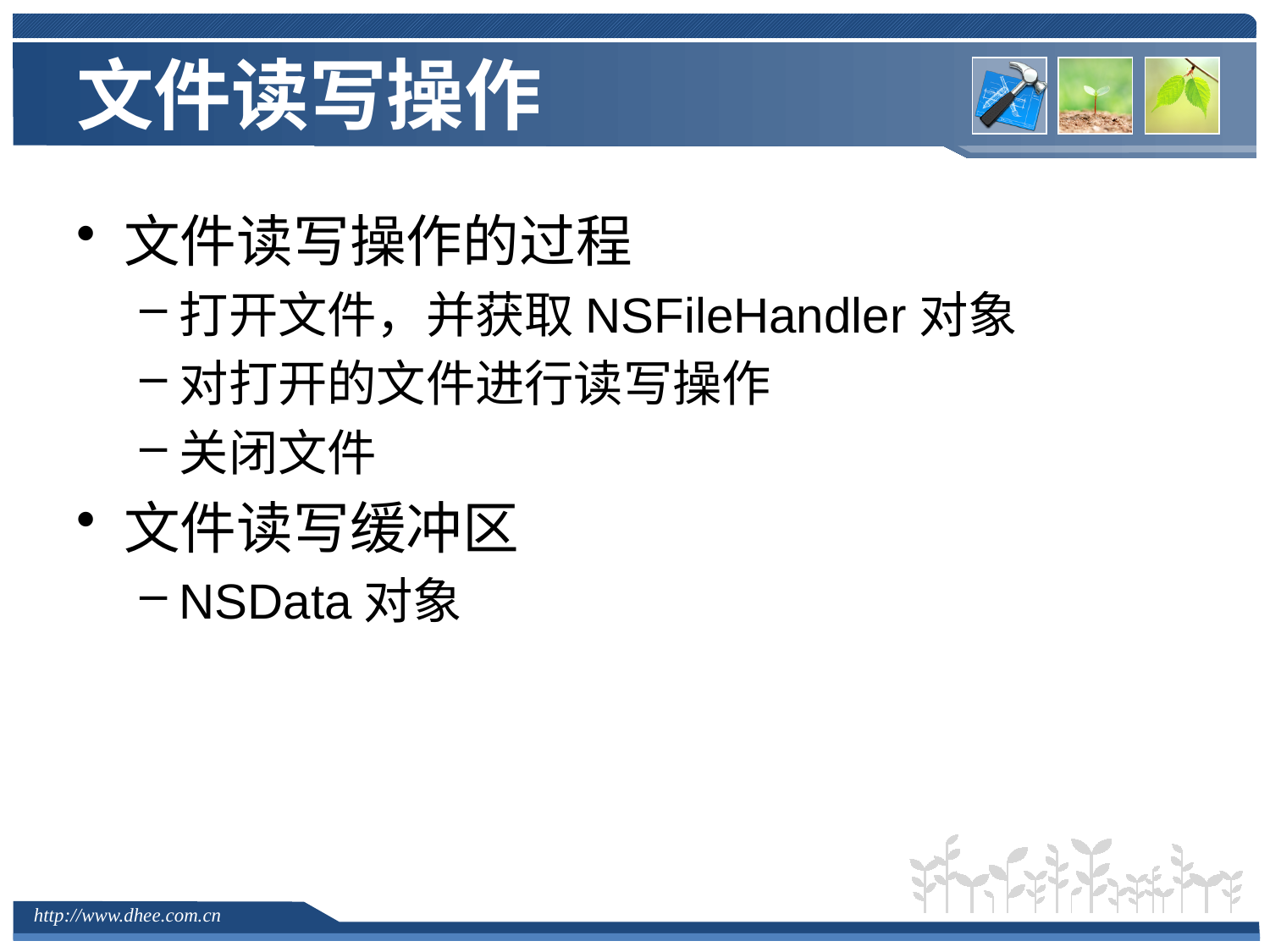

# 文件读写操作
文件读写操作的过程
打开文件，并获取NSFileHandler对象
对打开的文件进行读写操作
关闭文件
文件读写缓冲区
NSData对象